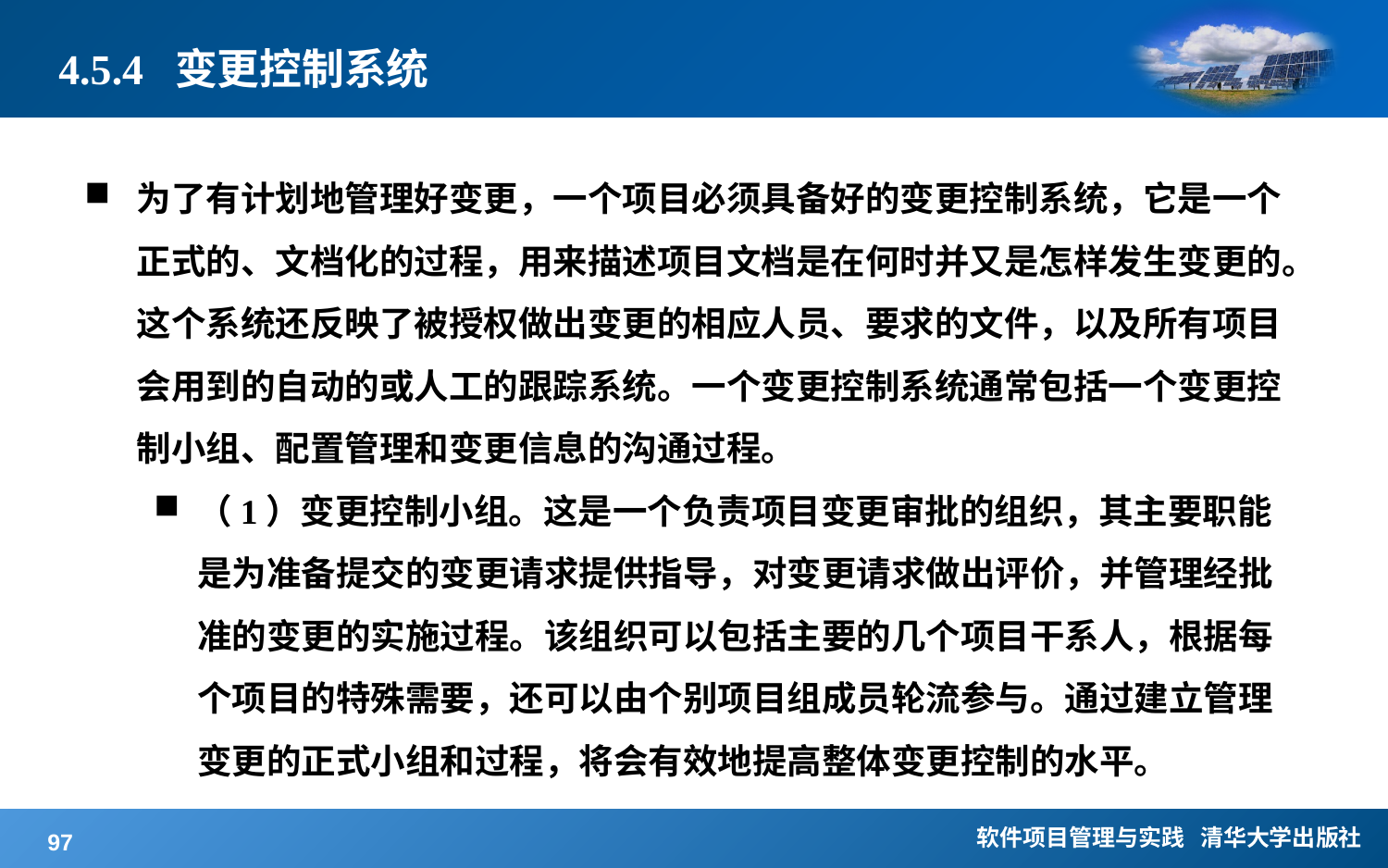

# 4.5.4  变更控制系统
为了有计划地管理好变更，一个项目必须具备好的变更控制系统，它是一个正式的、文档化的过程，用来描述项目文档是在何时并又是怎样发生变更的。这个系统还反映了被授权做出变更的相应人员、要求的文件，以及所有项目会用到的自动的或人工的跟踪系统。一个变更控制系统通常包括一个变更控制小组、配置管理和变更信息的沟通过程。
（1）变更控制小组。这是一个负责项目变更审批的组织，其主要职能是为准备提交的变更请求提供指导，对变更请求做出评价，并管理经批准的变更的实施过程。该组织可以包括主要的几个项目干系人，根据每个项目的特殊需要，还可以由个别项目组成员轮流参与。通过建立管理变更的正式小组和过程，将会有效地提高整体变更控制的水平。